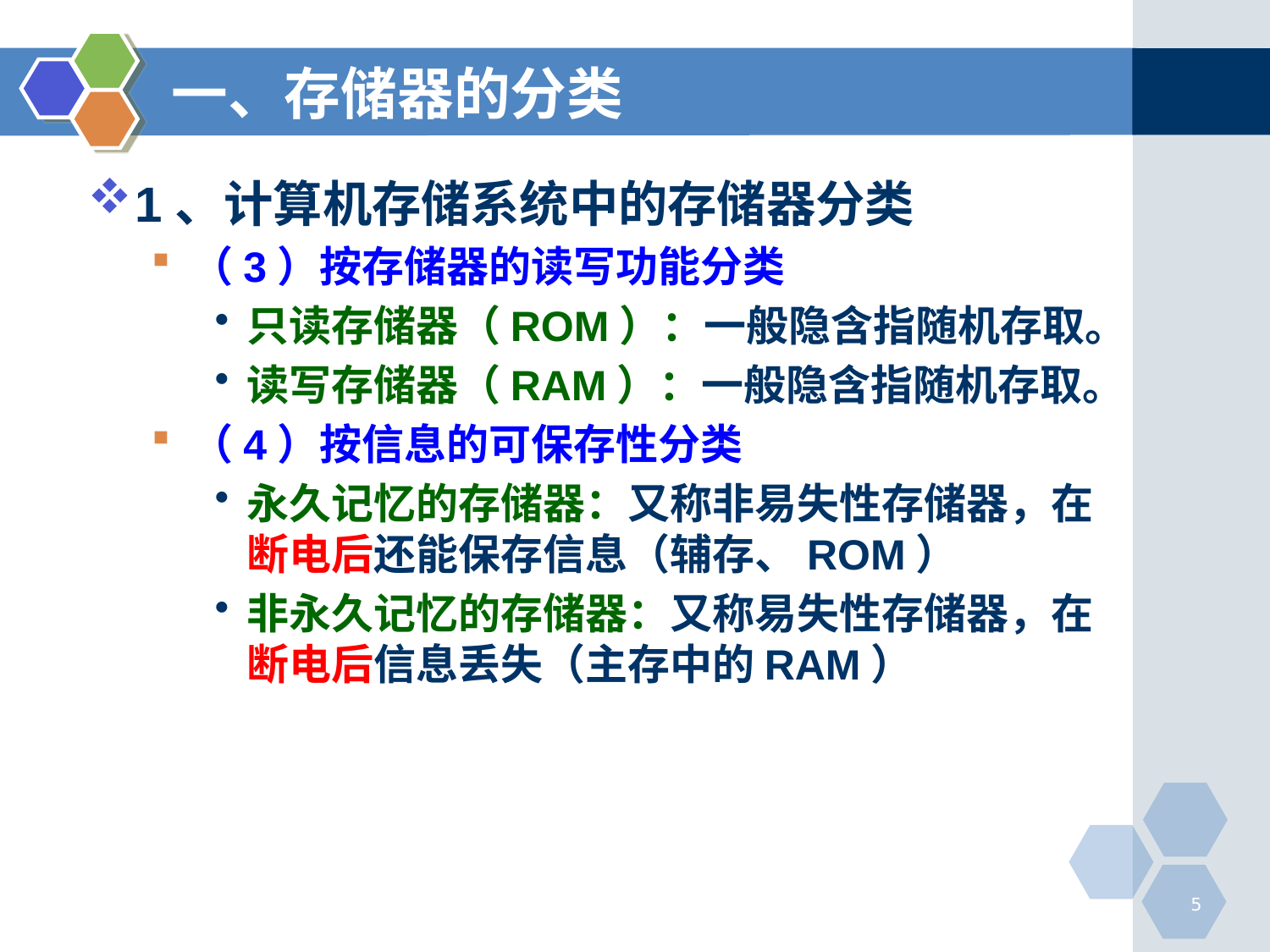

# 一、存储器的分类
1、计算机存储系统中的存储器分类
（3）按存储器的读写功能分类
只读存储器（ROM）：一般隐含指随机存取。
读写存储器（RAM）：一般隐含指随机存取。
（4）按信息的可保存性分类
永久记忆的存储器：又称非易失性存储器，在断电后还能保存信息（辅存、ROM）
非永久记忆的存储器：又称易失性存储器，在断电后信息丢失（主存中的RAM）

5